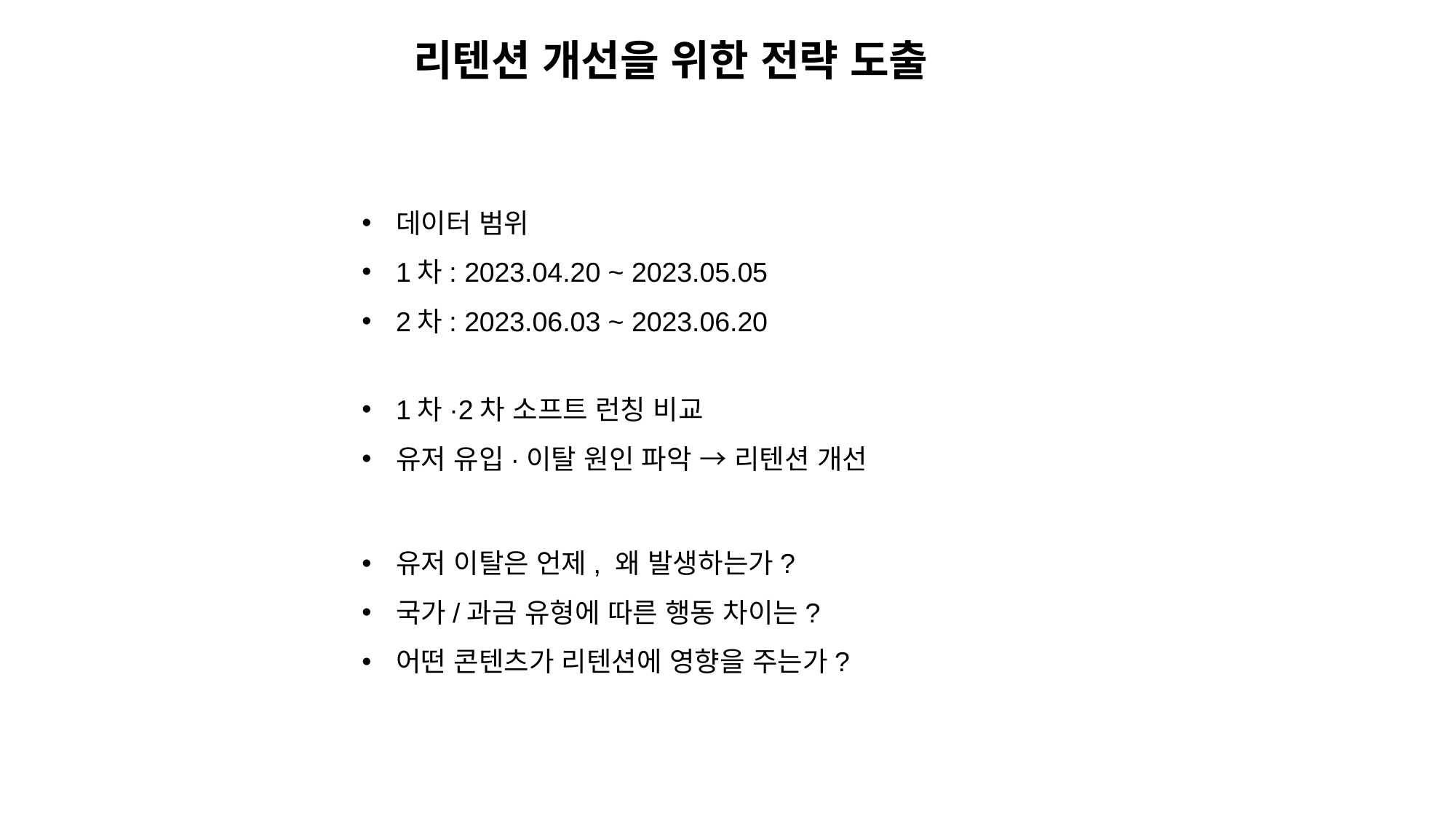

리텐션 개선을 위한 전략 도출
데이터 범위
1차: 2023.04.20 ~ 2023.05.05
2차: 2023.06.03 ~ 2023.06.20
1차·2차 소프트 런칭 비교
유저 유입·이탈 원인 파악 → 리텐션 개선
유저 이탈은 언제, 왜 발생하는가?
국가/과금 유형에 따른 행동 차이는?
어떤 콘텐츠가 리텐션에 영향을 주는가?